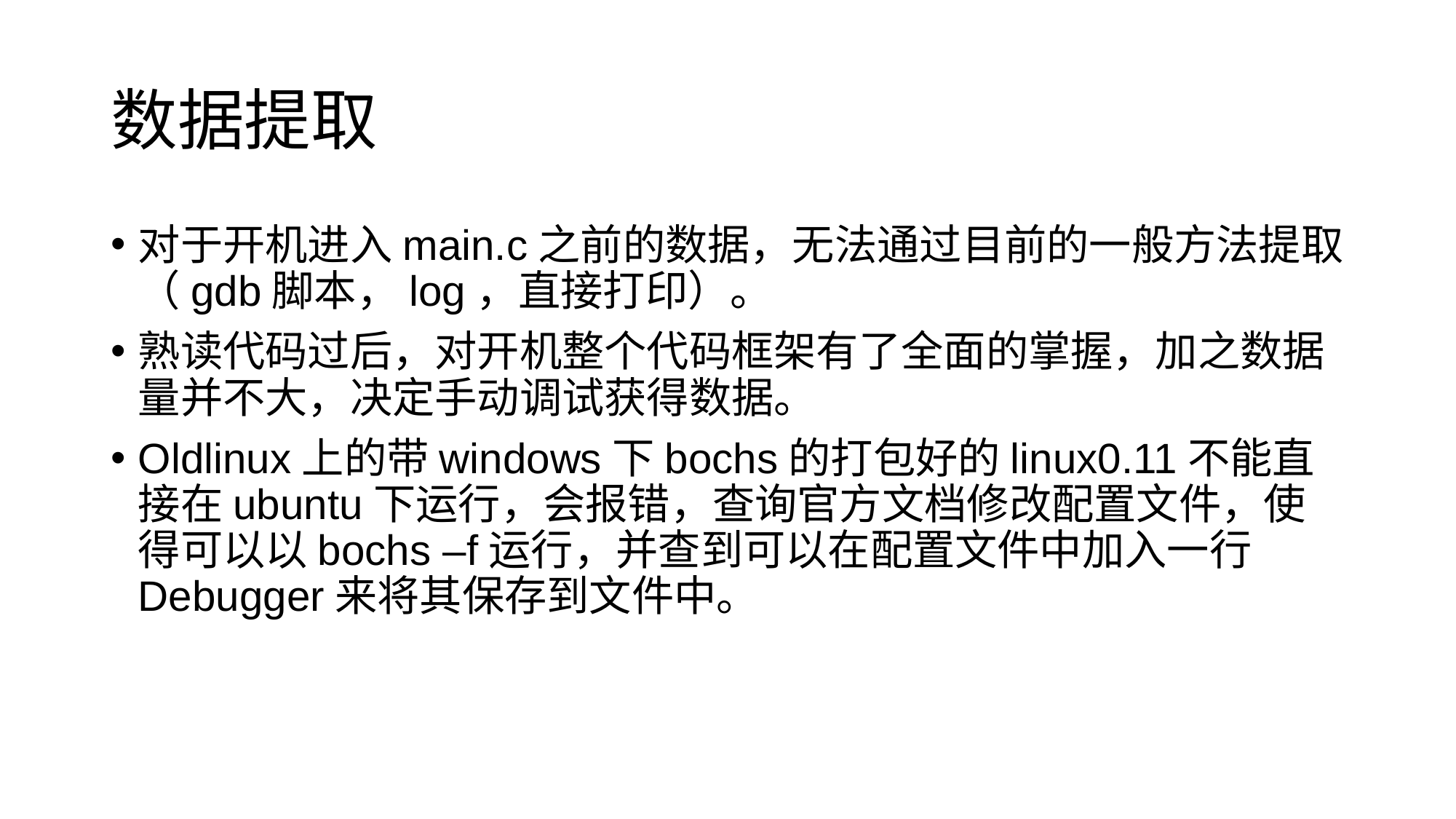

# 数据提取
对于开机进入main.c之前的数据，无法通过目前的一般方法提取（gdb脚本，log，直接打印）。
熟读代码过后，对开机整个代码框架有了全面的掌握，加之数据量并不大，决定手动调试获得数据。
Oldlinux上的带windows下bochs的打包好的linux0.11不能直接在ubuntu下运行，会报错，查询官方文档修改配置文件，使得可以以bochs –f运行，并查到可以在配置文件中加入一行Debugger来将其保存到文件中。